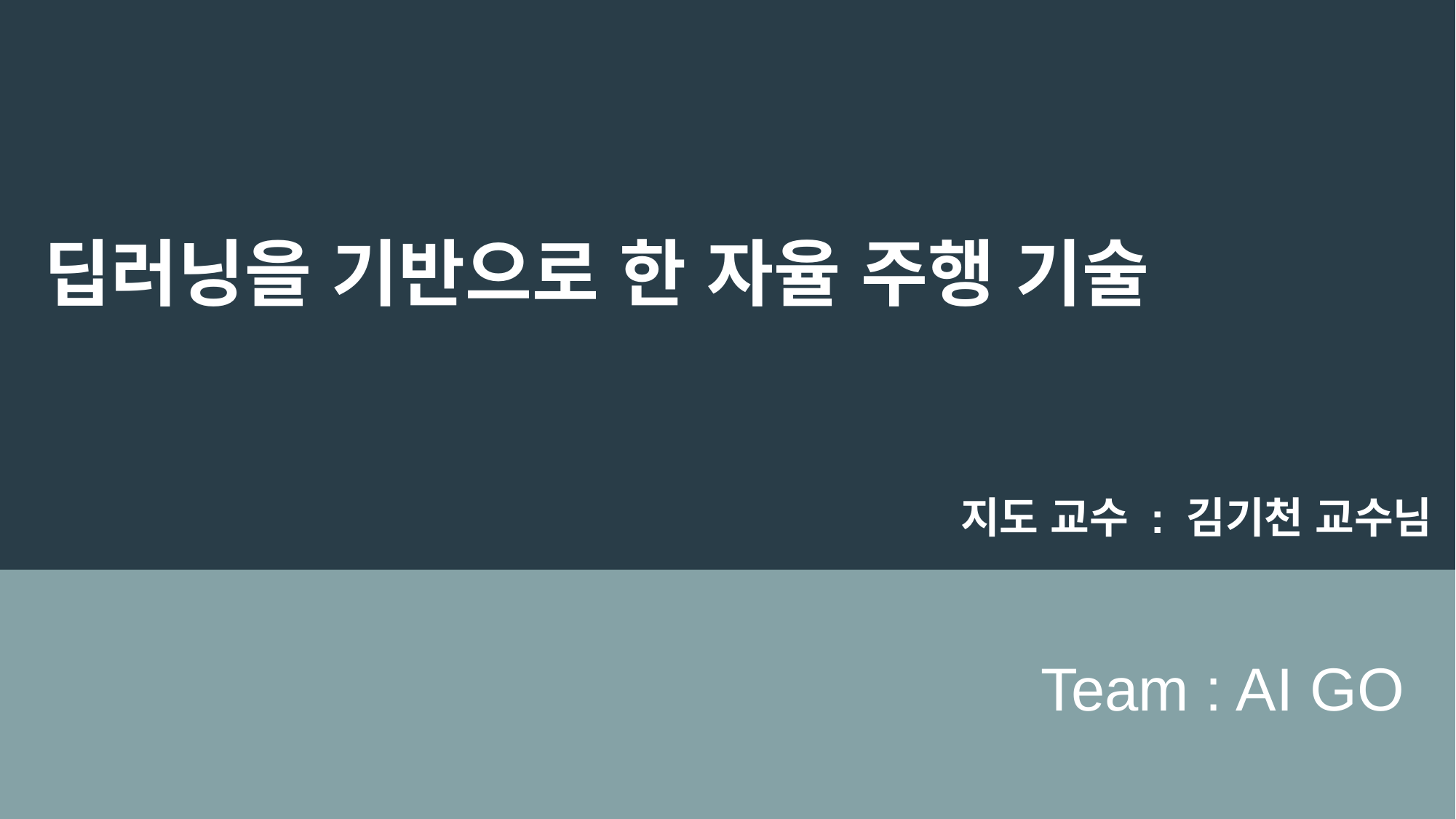

딥러닝을 기반으로 한 자율 주행 기술
지도 교수 : 김기천 교수님
Team : AI GO